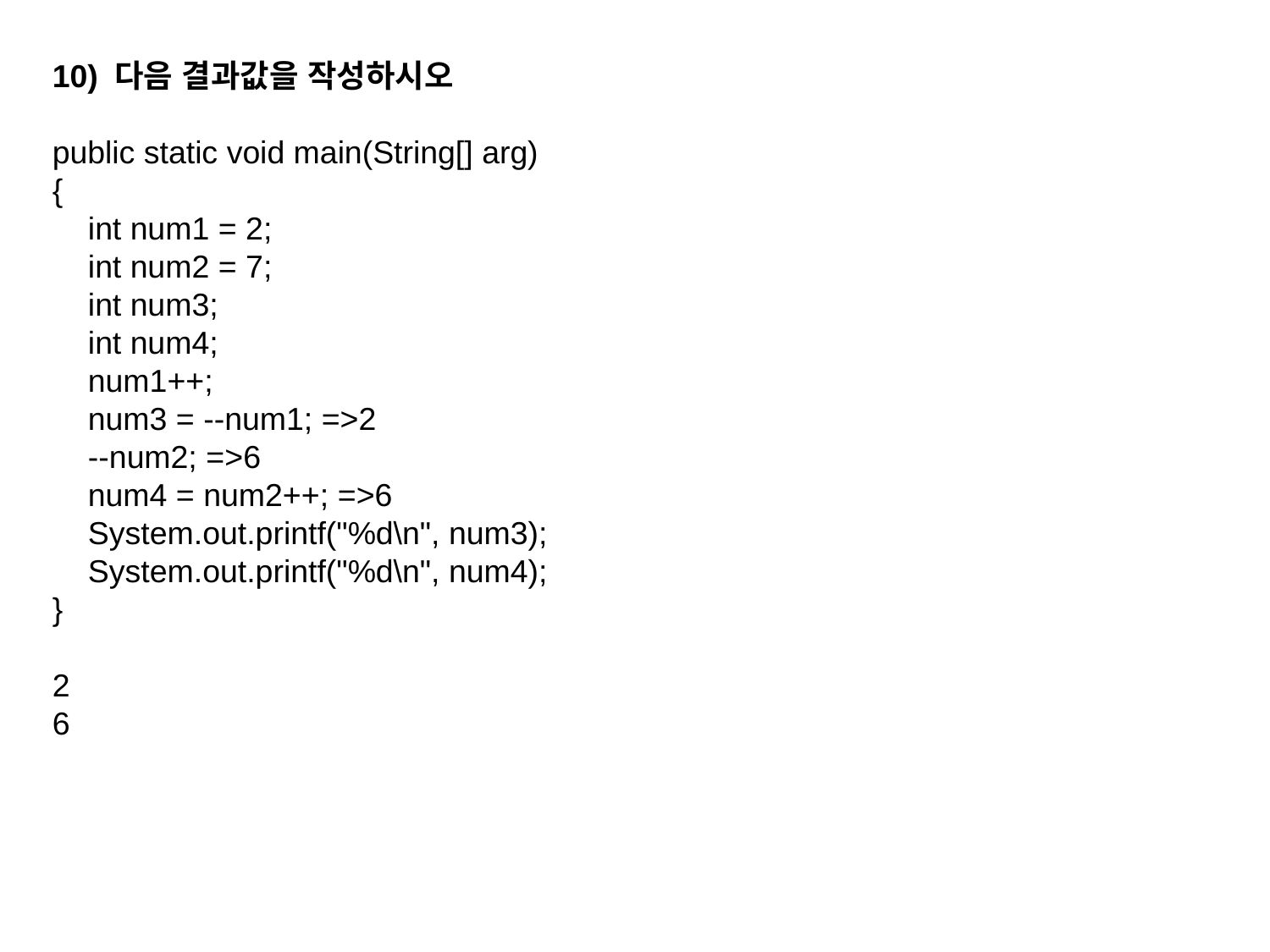

10) 다음 결과값을 작성하시오

public static void main(String[] arg)
{
    int num1 = 2;
    int num2 = 7;
    int num3;
    int num4;
    num1++;
    num3 = --num1; =>2
    --num2; =>6
    num4 = num2++; =>6
    System.out.printf("%d\n", num3);
    System.out.printf("%d\n", num4);
}

2
6